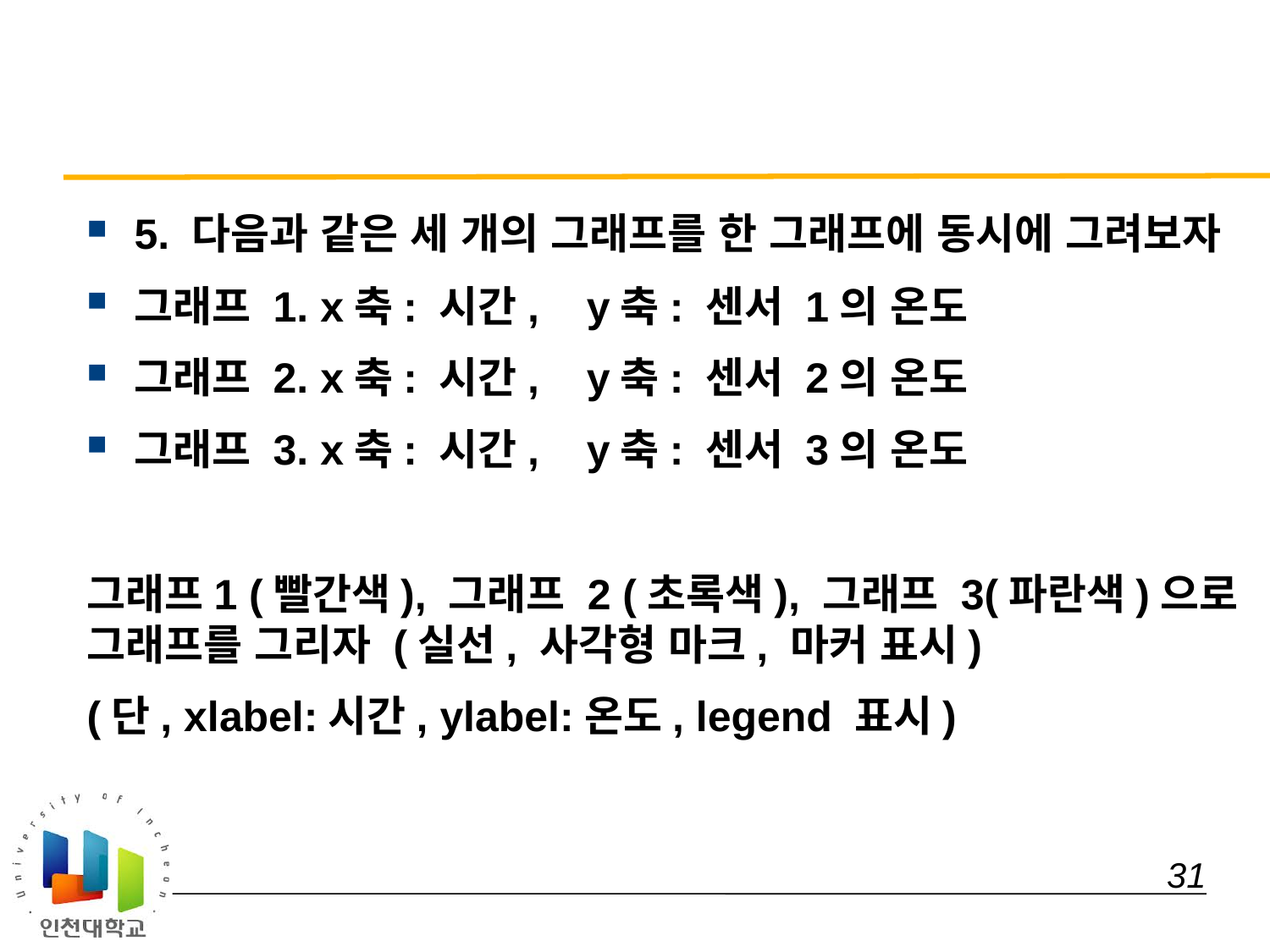

#
5. 다음과 같은 세 개의 그래프를 한 그래프에 동시에 그려보자
그래프 1. x축: 시간,    y축: 센서 1의 온도
그래프 2. x축: 시간,    y축: 센서 2의 온도
그래프 3. x축: 시간,    y축: 센서 3의 온도

그래프1 (빨간색), 그래프 2 (초록색), 그래프 3(파란색)으로 그래프를 그리자 (실선, 사각형 마크, 마커 표시)
(단, xlabel:시간, ylabel:온도, legend 표시)

 31